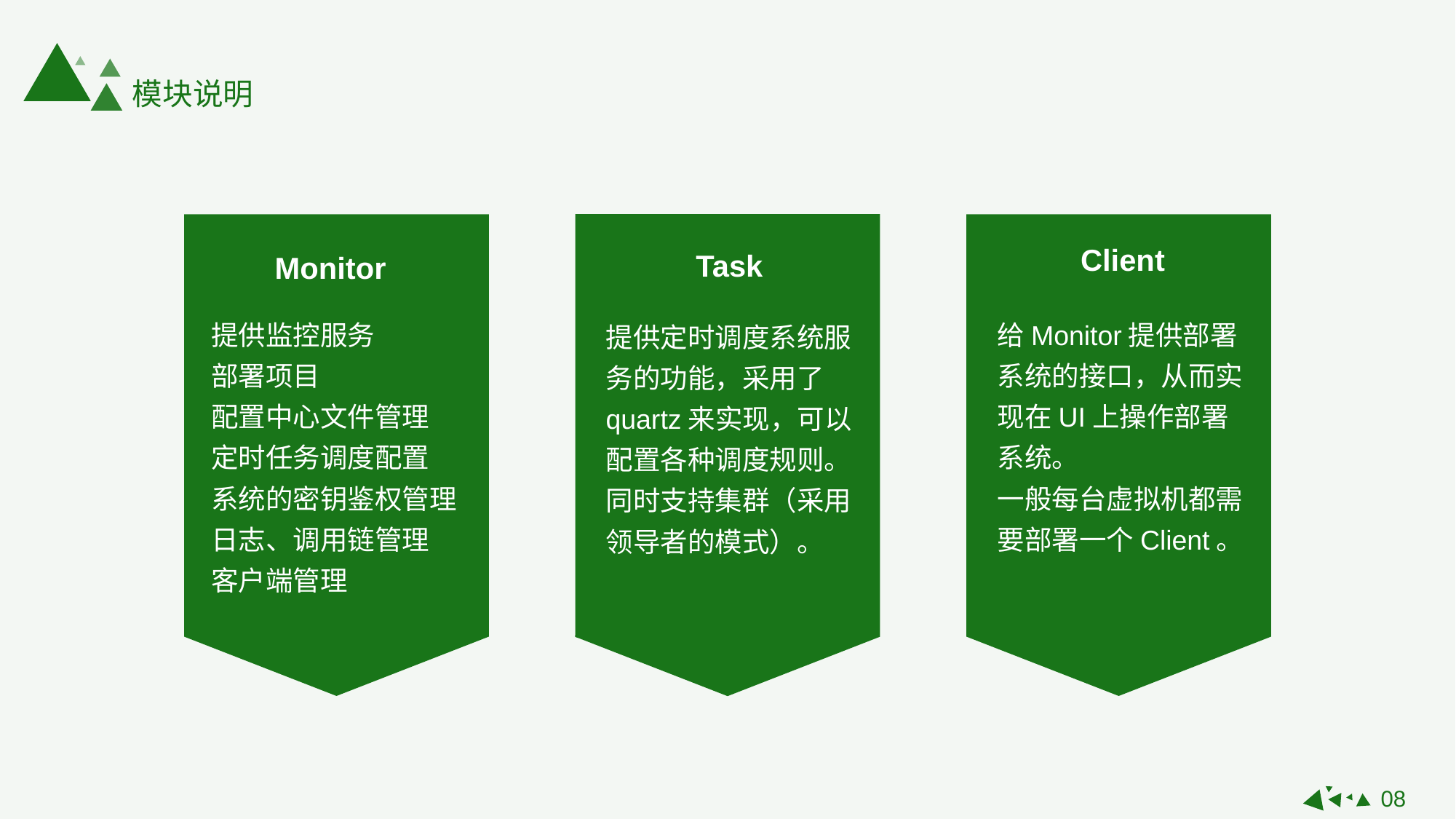

模块说明

Client
Task
Monitor
提供监控服务
部署项目
配置中心文件管理
定时任务调度配置
系统的密钥鉴权管理
日志、调用链管理
客户端管理
给Monitor提供部署系统的接口，从而实现在UI上操作部署系统。
一般每台虚拟机都需要部署一个Client。
提供定时调度系统服务的功能，采用了quartz来实现，可以配置各种调度规则。
同时支持集群（采用领导者的模式）。
08